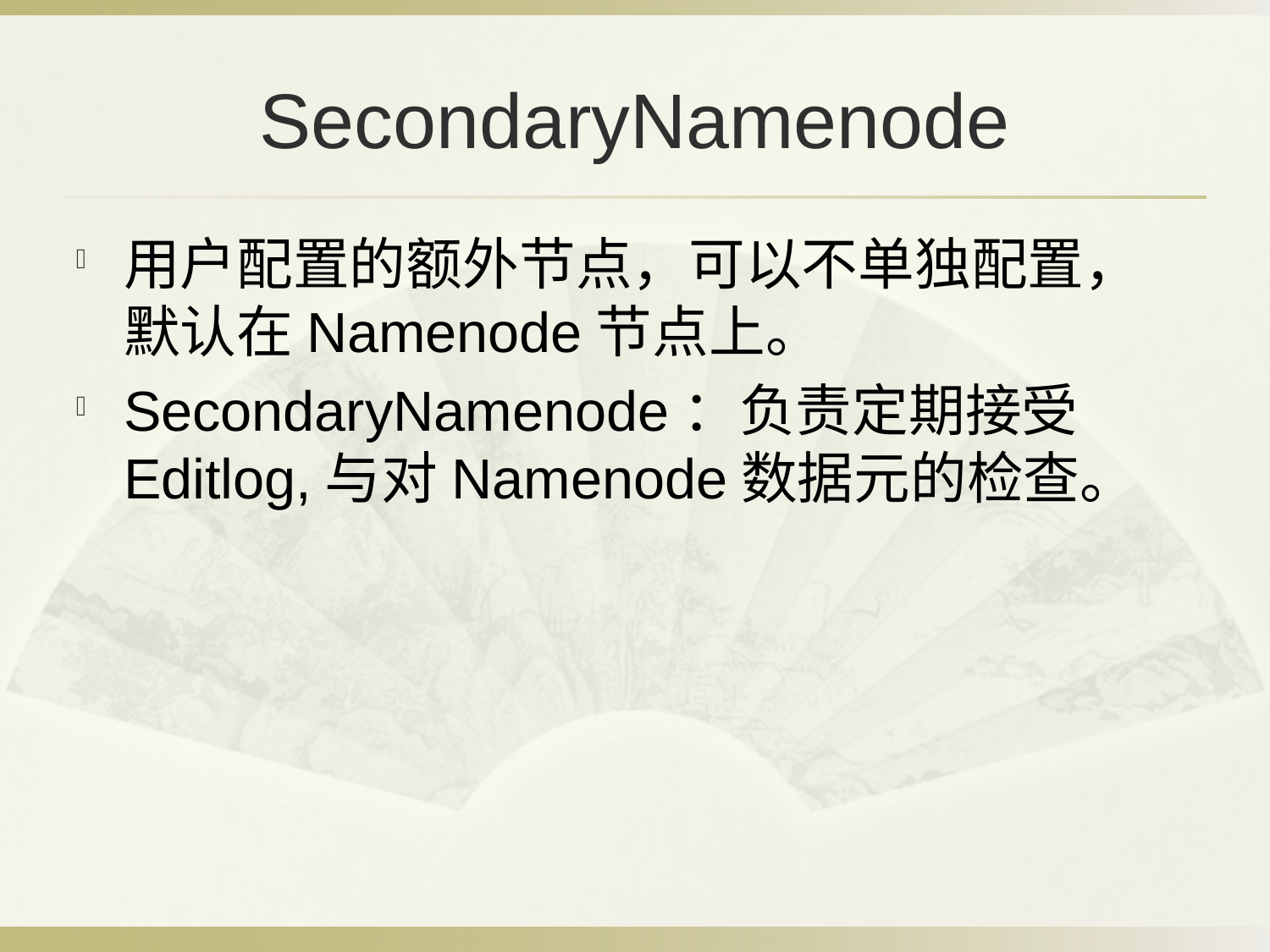

# SecondaryNamenode
用户配置的额外节点，可以不单独配置，默认在Namenode节点上。
SecondaryNamenode：负责定期接受Editlog,与对Namenode数据元的检查。